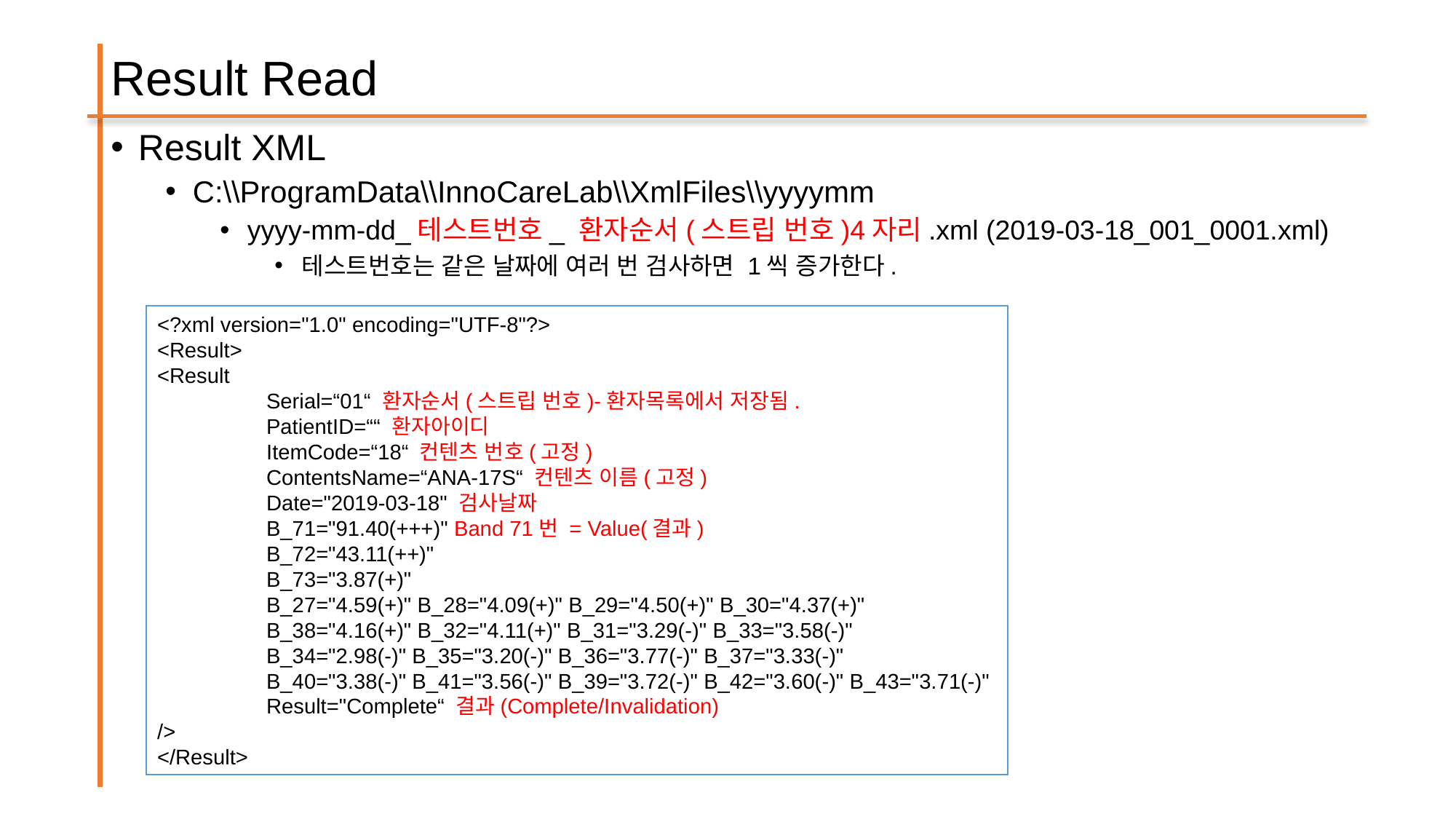

# Result Read
Result XML
C:\\ProgramData\\InnoCareLab\\XmlFiles\\yyyymm
yyyy-mm-dd_테스트번호_ 환자순서(스트립 번호)4자리.xml (2019-03-18_001_0001.xml)
테스트번호는 같은 날짜에 여러 번 검사하면 1씩 증가한다.
<?xml version="1.0" encoding="UTF-8"?>
<Result>
<Result
	Serial=“01“ 환자순서(스트립 번호)-환자목록에서 저장됨.
	PatientID=““ 환자아이디
	ItemCode=“18“ 컨텐츠 번호(고정)
	ContentsName=“ANA-17S“ 컨텐츠 이름(고정)
	Date="2019-03-18" 검사날짜
	B_71="91.40(+++)" Band 71번 = Value(결과)
	B_72="43.11(++)"
	B_73="3.87(+)"
	B_27="4.59(+)" B_28="4.09(+)" B_29="4.50(+)" B_30="4.37(+)"
	B_38="4.16(+)" B_32="4.11(+)" B_31="3.29(-)" B_33="3.58(-)"
	B_34="2.98(-)" B_35="3.20(-)" B_36="3.77(-)" B_37="3.33(-)"
	B_40="3.38(-)" B_41="3.56(-)" B_39="3.72(-)" B_42="3.60(-)" B_43="3.71(-)"
	Result="Complete“ 결과(Complete/Invalidation)
/>
</Result>